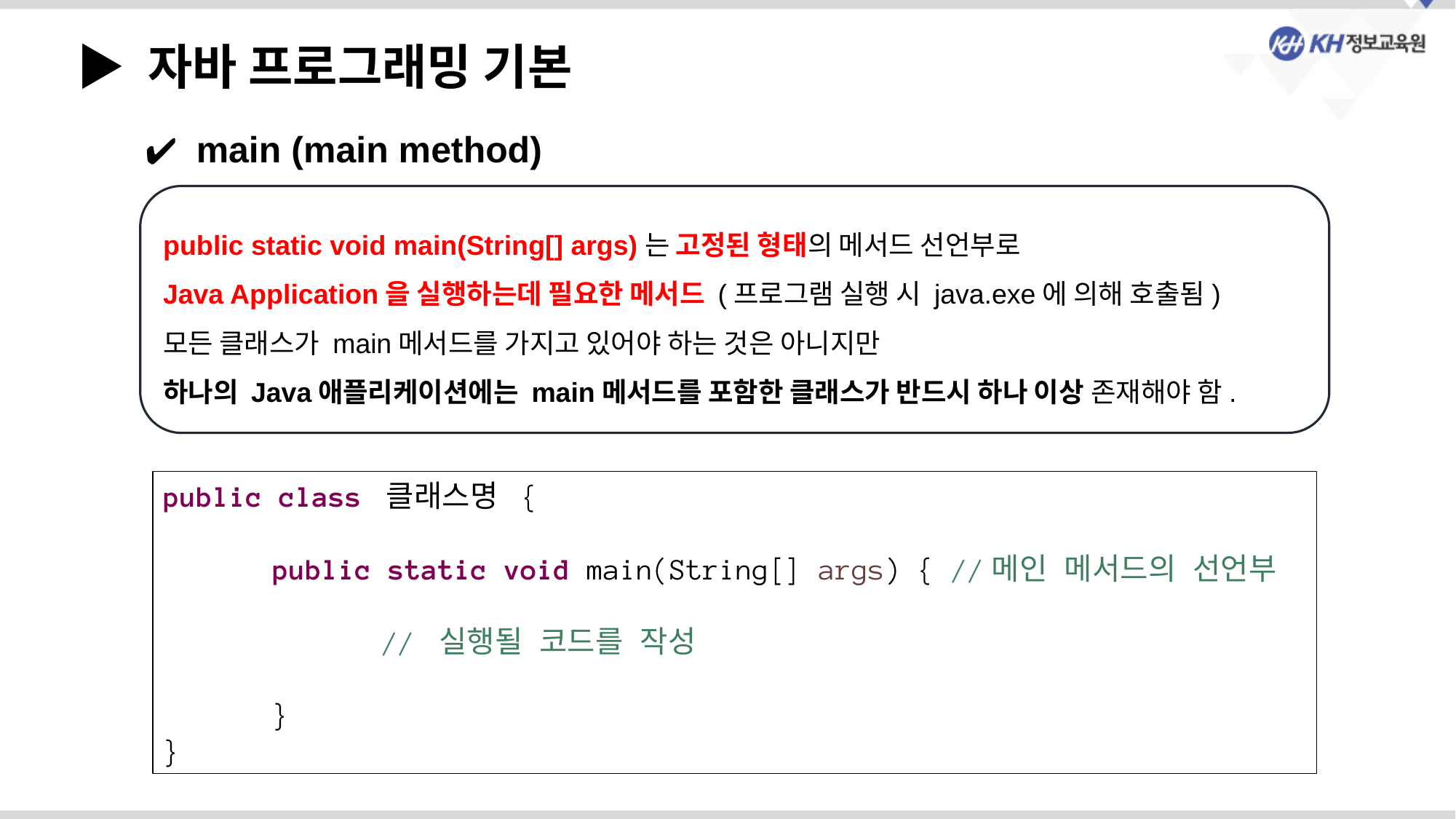

▶ 자바 프로그래밍 기본
 main (main method)
public static void main(String[] args)는 고정된 형태의 메서드 선언부로
Java Application을 실행하는데 필요한 메서드 (프로그램 실행 시 java.exe에 의해 호출됨)
모든 클래스가 main메서드를 가지고 있어야 하는 것은 아니지만
하나의 Java애플리케이션에는 main메서드를 포함한 클래스가 반드시 하나 이상 존재해야 함.
public class 클래스명 {

	public static void main(String[] args) { //메인 메서드의 선언부

		// 실행될 코드를 작성

	}
}